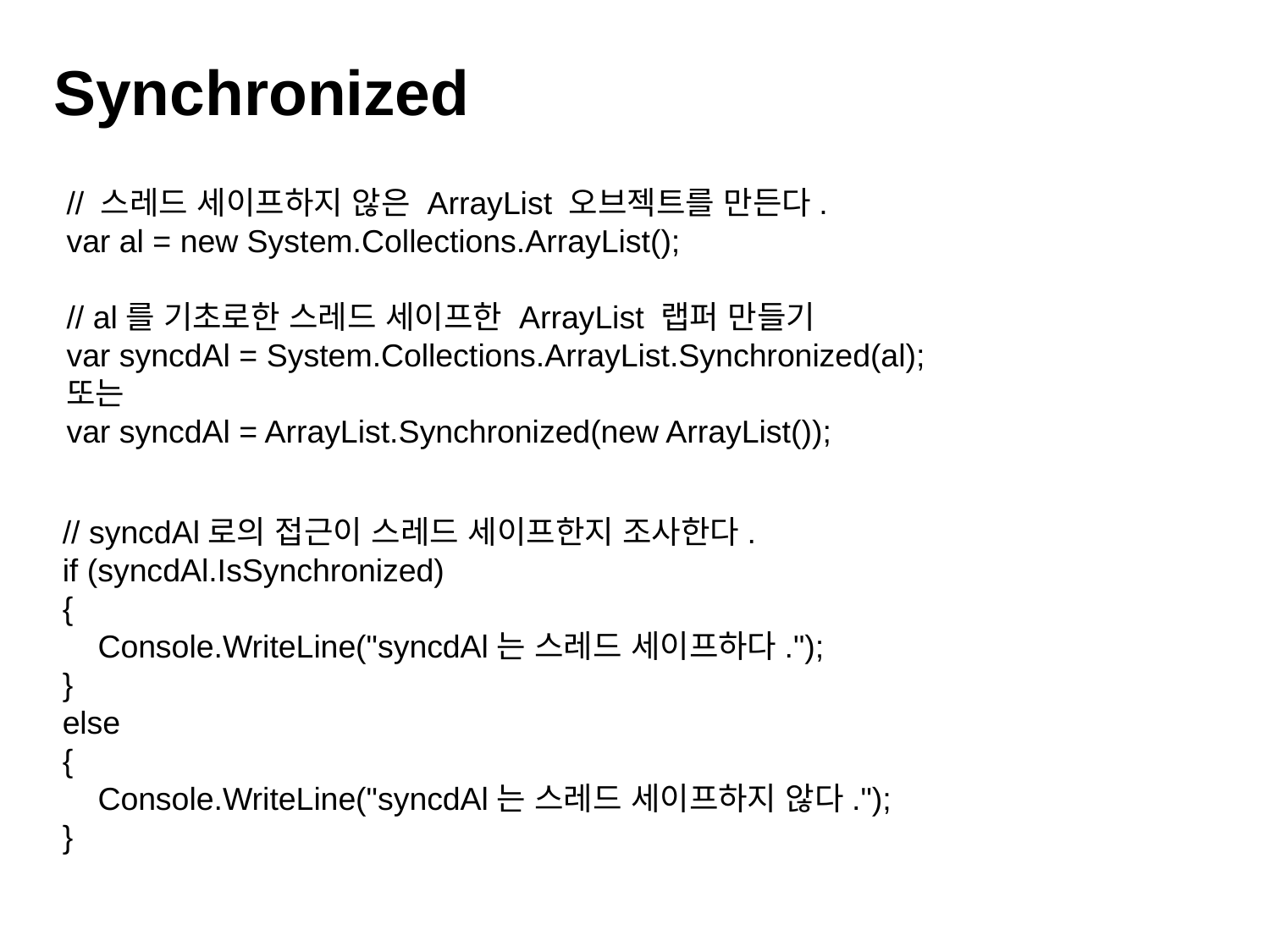

Synchronized
// 스레드 세이프하지 않은 ArrayList 오브젝트를 만든다.
var al = new System.Collections.ArrayList();

// al를 기초로한 스레드 세이프한 ArrayList 랩퍼 만들기
var syncdAl = System.Collections.ArrayList.Synchronized(al);
또는
var syncdAl = ArrayList.Synchronized(new ArrayList());
// syncdAl로의 접근이 스레드 세이프한지 조사한다.
if (syncdAl.IsSynchronized)
{
    Console.WriteLine("syncdAl는 스레드 세이프하다.");
}
else
{
    Console.WriteLine("syncdAl는 스레드 세이프하지 않다.");
}